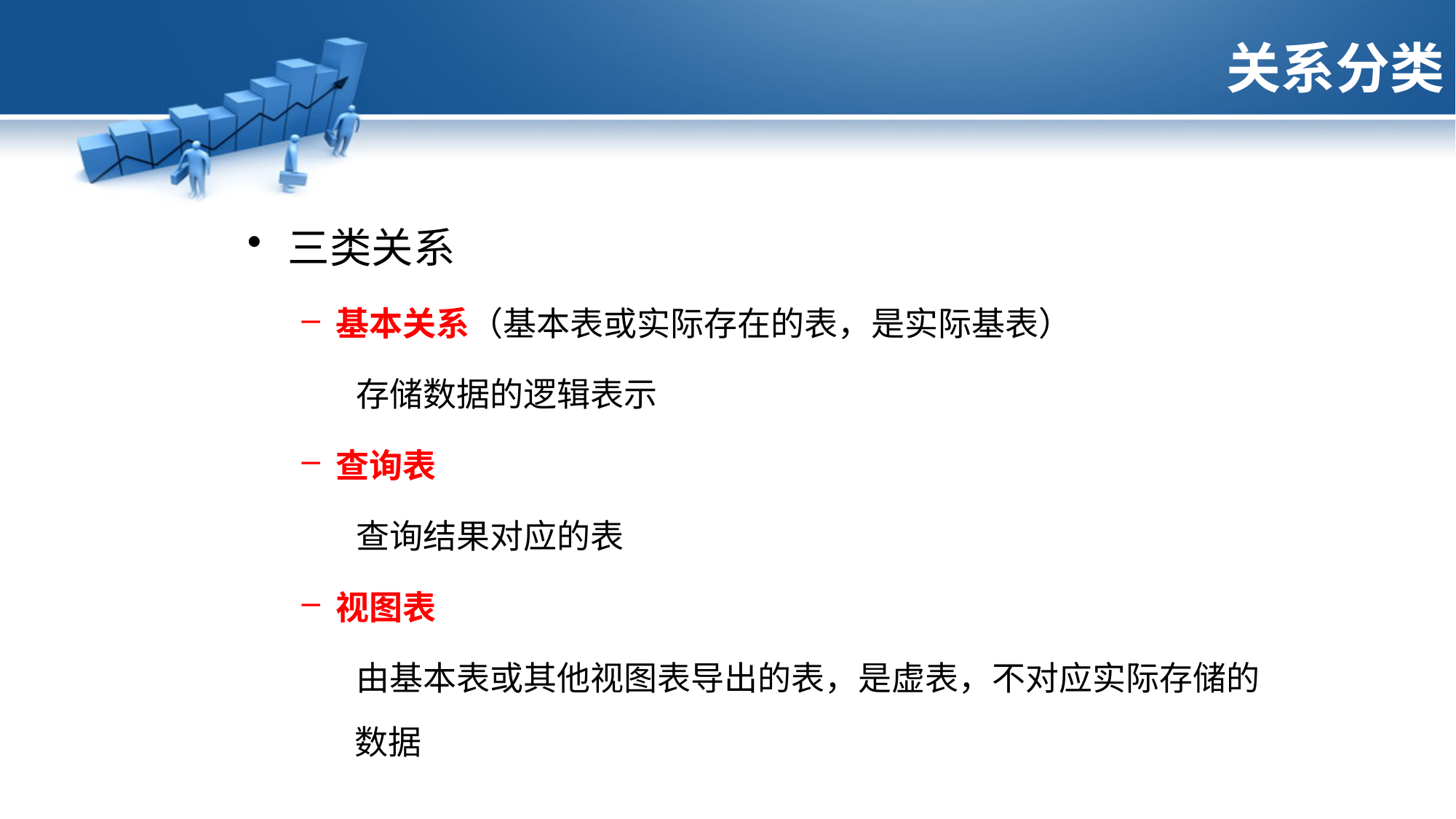

# 关系分类
三类关系
基本关系（基本表或实际存在的表，是实际基表）
存储数据的逻辑表示
查询表
查询结果对应的表
视图表
由基本表或其他视图表导出的表，是虚表，不对应实际存储的数据